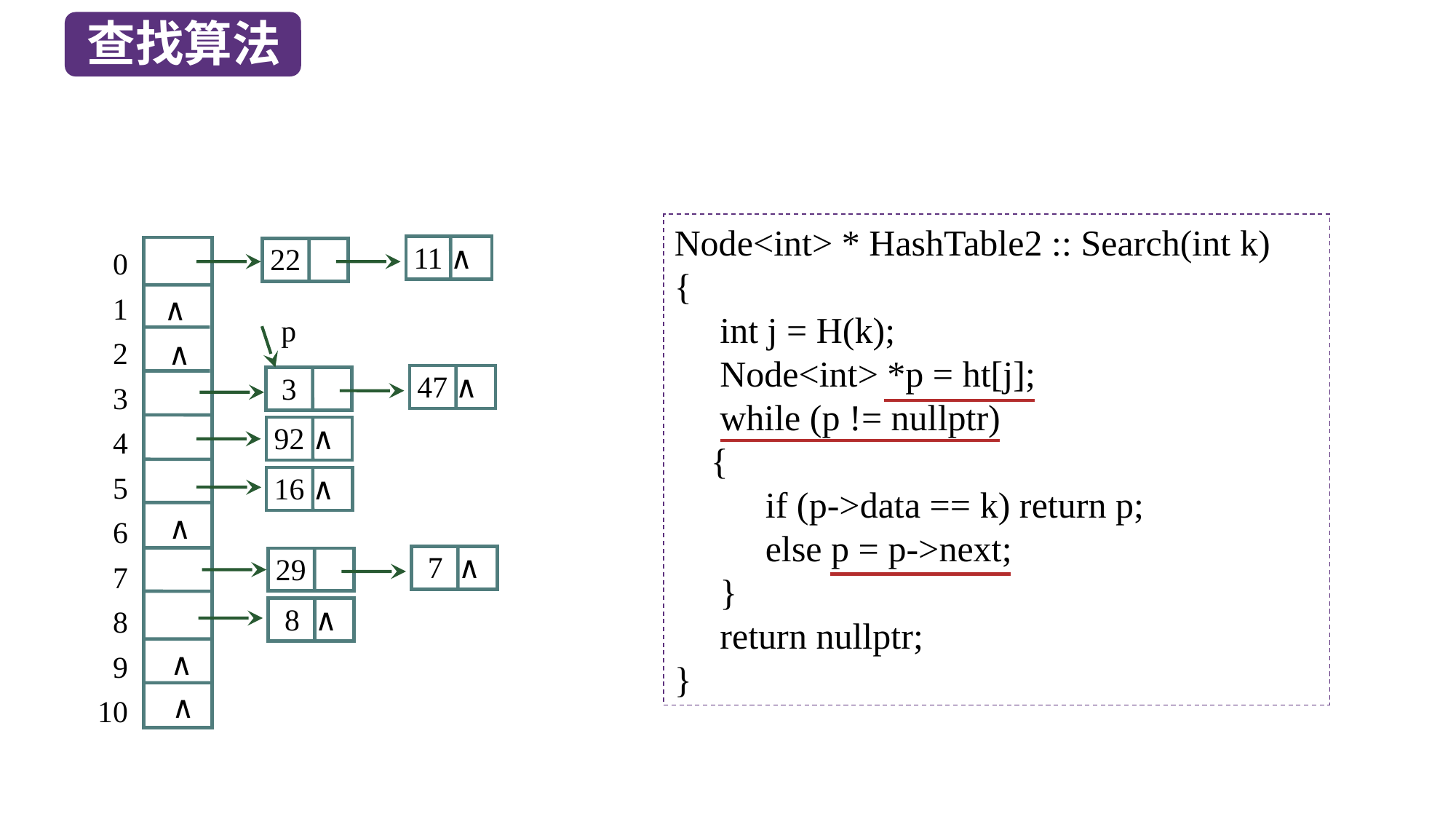

查找算法

Node<int> * HashTable2 :: Search(int k)
{
     int j = H(k);
     Node<int> *p = ht[j];
     while (p != nullptr)
    {
          if (p->data == k) return p;
          else p = p->next;
     }
     return nullptr;
}
 0
 1
 2
 3
 4
 5
 6
 7
 8
 9
10

 11 ∧

 22

∧
∧
∧
∧
∧
 p

 47 ∧

  3

 92 ∧

 16 ∧

 7  ∧

 29

 8  ∧